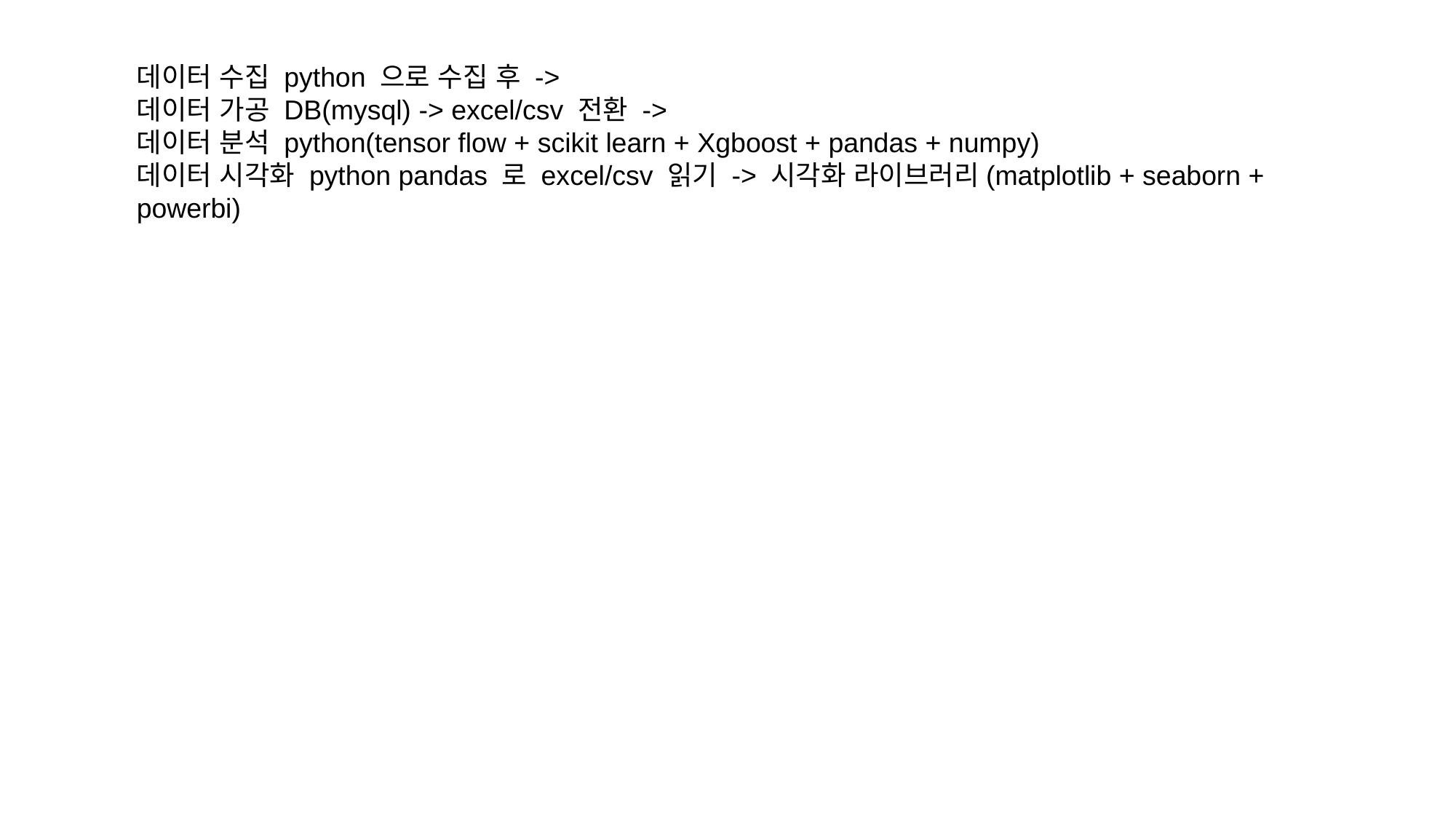

데이터 수집 python 으로 수집 후 ->
데이터 가공 DB(mysql) -> excel/csv 전환 ->
데이터 분석 python(tensor flow + scikit learn + Xgboost + pandas + numpy)
데이터 시각화 python pandas 로 excel/csv 읽기 -> 시각화 라이브러리(matplotlib + seaborn + powerbi)